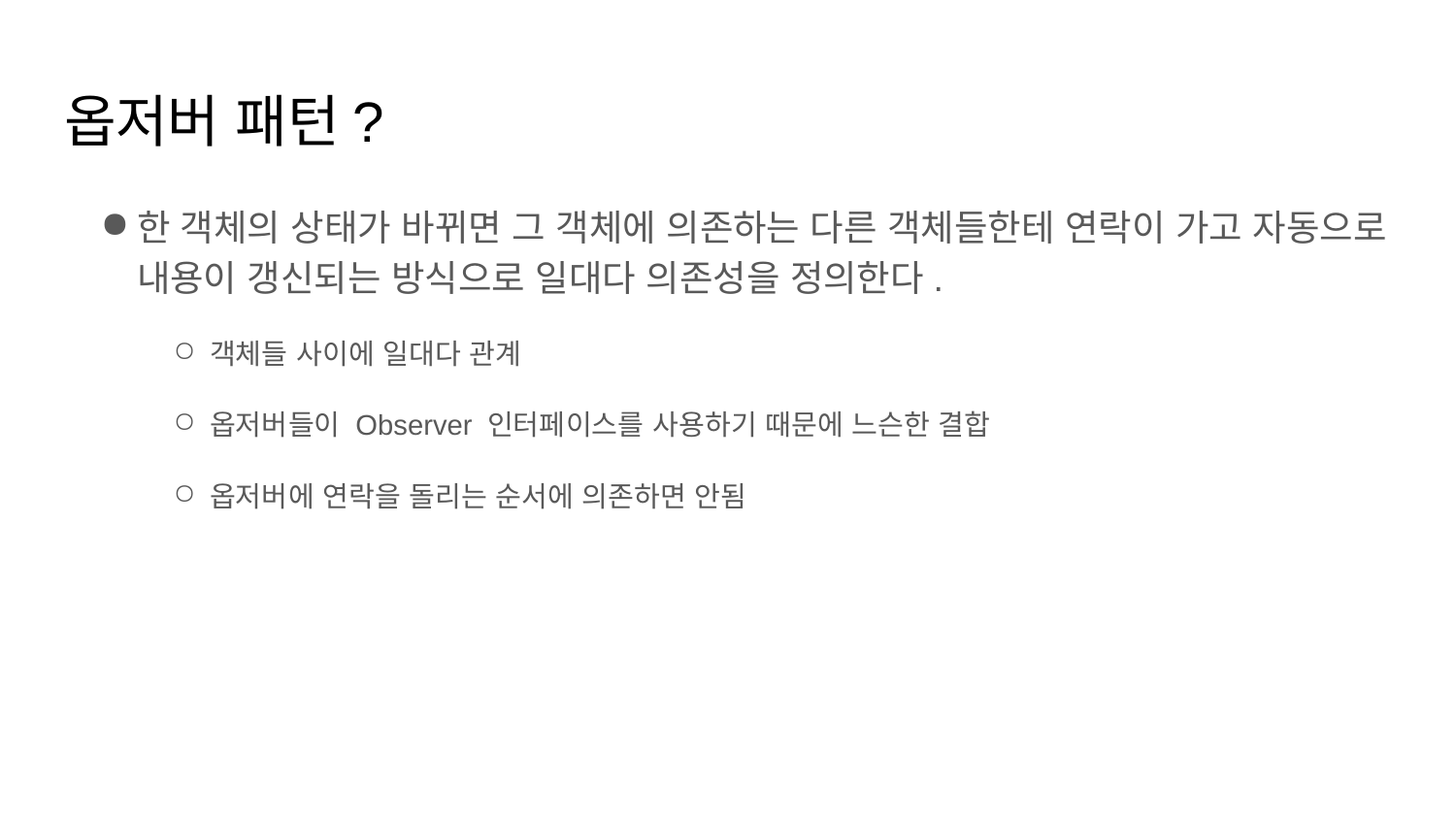

# 옵저버 패턴?
한 객체의 상태가 바뀌면 그 객체에 의존하는 다른 객체들한테 연락이 가고 자동으로 내용이 갱신되는 방식으로 일대다 의존성을 정의한다.
객체들 사이에 일대다 관계
옵저버들이 Observer 인터페이스를 사용하기 때문에 느슨한 결합
옵저버에 연락을 돌리는 순서에 의존하면 안됨